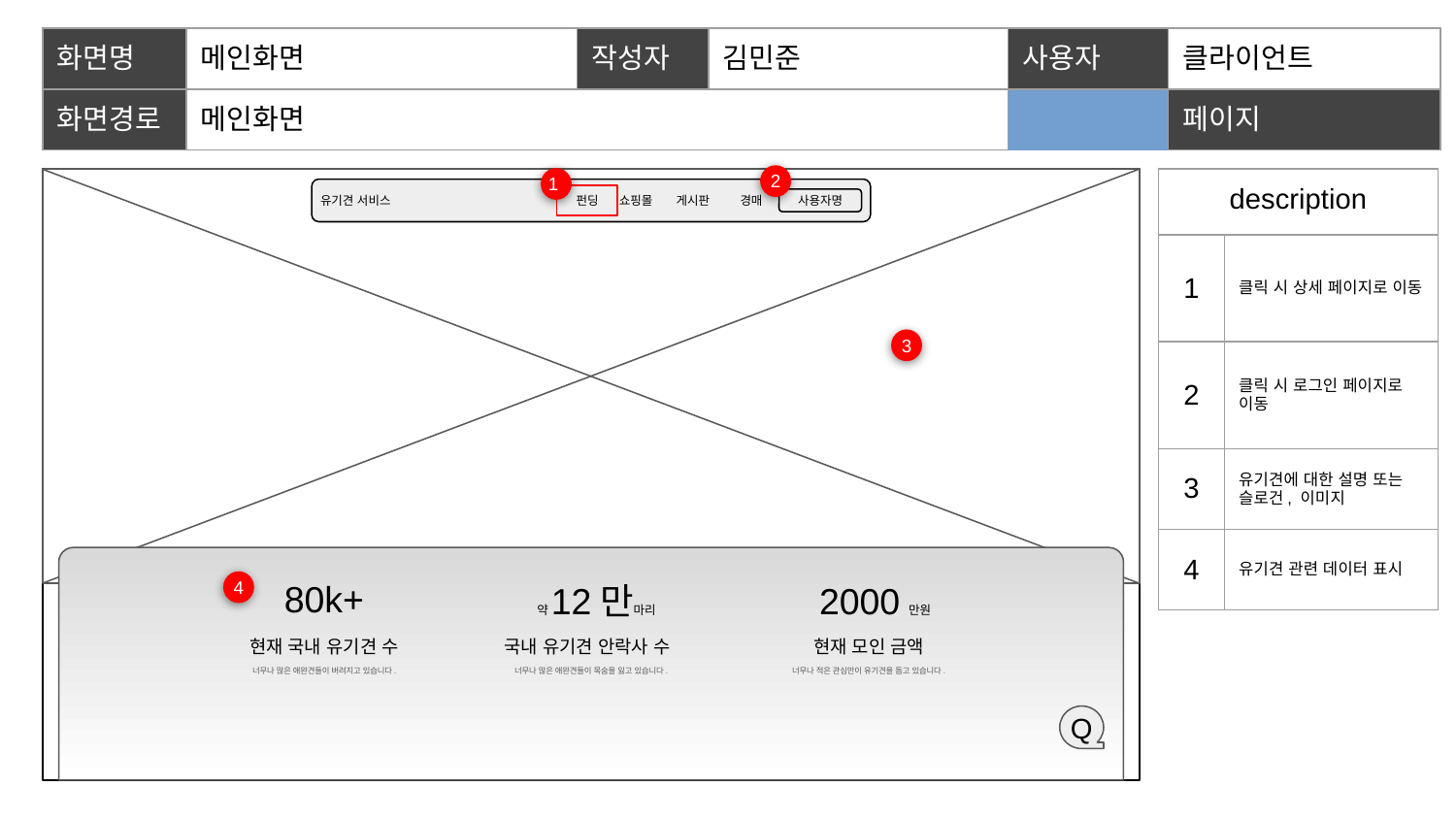

| 화면명 | 메인화면 | 작성자 | 김민준 |  | 사용자 | 클라이언트 |
| --- | --- | --- | --- | --- | --- | --- |
| 화면경로 | 메인화면 |  |  |  | 페이지 | 1 |
2
1

| description |  |
| --- | --- |
| 1 | 클릭 시 상세 페이지로 이동 |
| 2 | 클릭 시 로그인 페이지로 이동 |
| 3 | 유기견에 대한 설명 또는 슬로건, 이미지 |
| 4 | 유기견 관련 데이터 표시 |

유기견 서비스
펀딩
쇼핑몰
게시판
경매
사용자명
3

80k+
약12만마리
2000만원
4
현재 국내 유기견 수
국내 유기견 안락사 수
현재 모인 금액
너무나 많은 애완견들이 버려지고 있습니다.
너무나 많은 애완견들이 목숨을 잃고 있습니다.
너무나 적은 관심만이 유기견을 돕고 있습니다.
Q